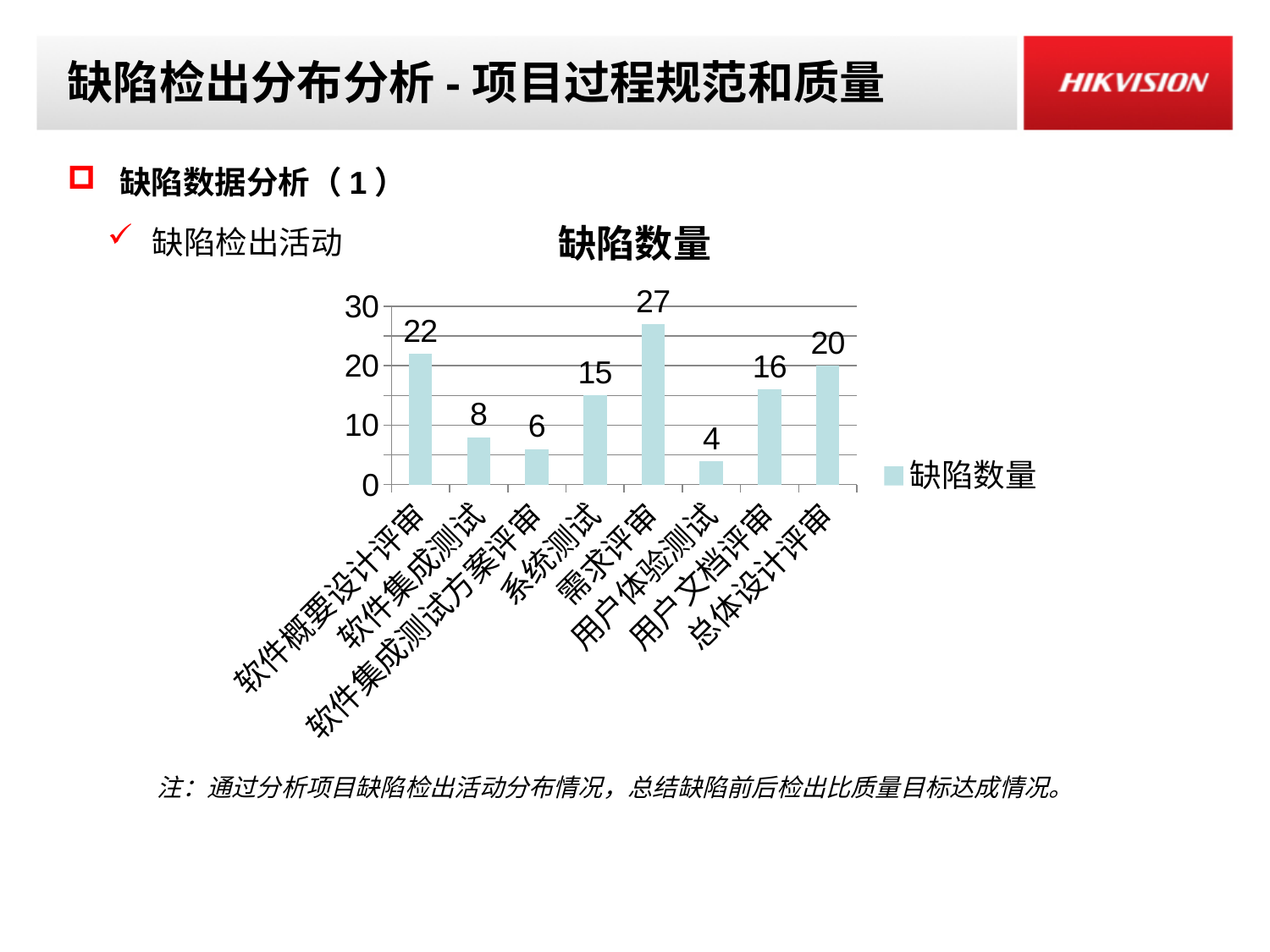

# 缺陷检出分布分析-项目过程规范和质量
  缺陷数据分析（1）

### Chart:

| Category | 缺陷数量 |
|---|---|
| 软件概要设计评审 | 22.0 |
| 软件集成测试 | 8.0 |
| 软件集成测试方案评审 | 6.0 |
| 系统测试 | 15.0 |
| 需求评审 | 27.0 |
| 用户体验测试 | 4.0 |
| 用户文档评审 | 16.0 |
| 总体设计评审 | 20.0 |
 缺陷检出活动

注：通过分析项目缺陷检出活动分布情况，总结缺陷前后检出比质量目标达成情况。